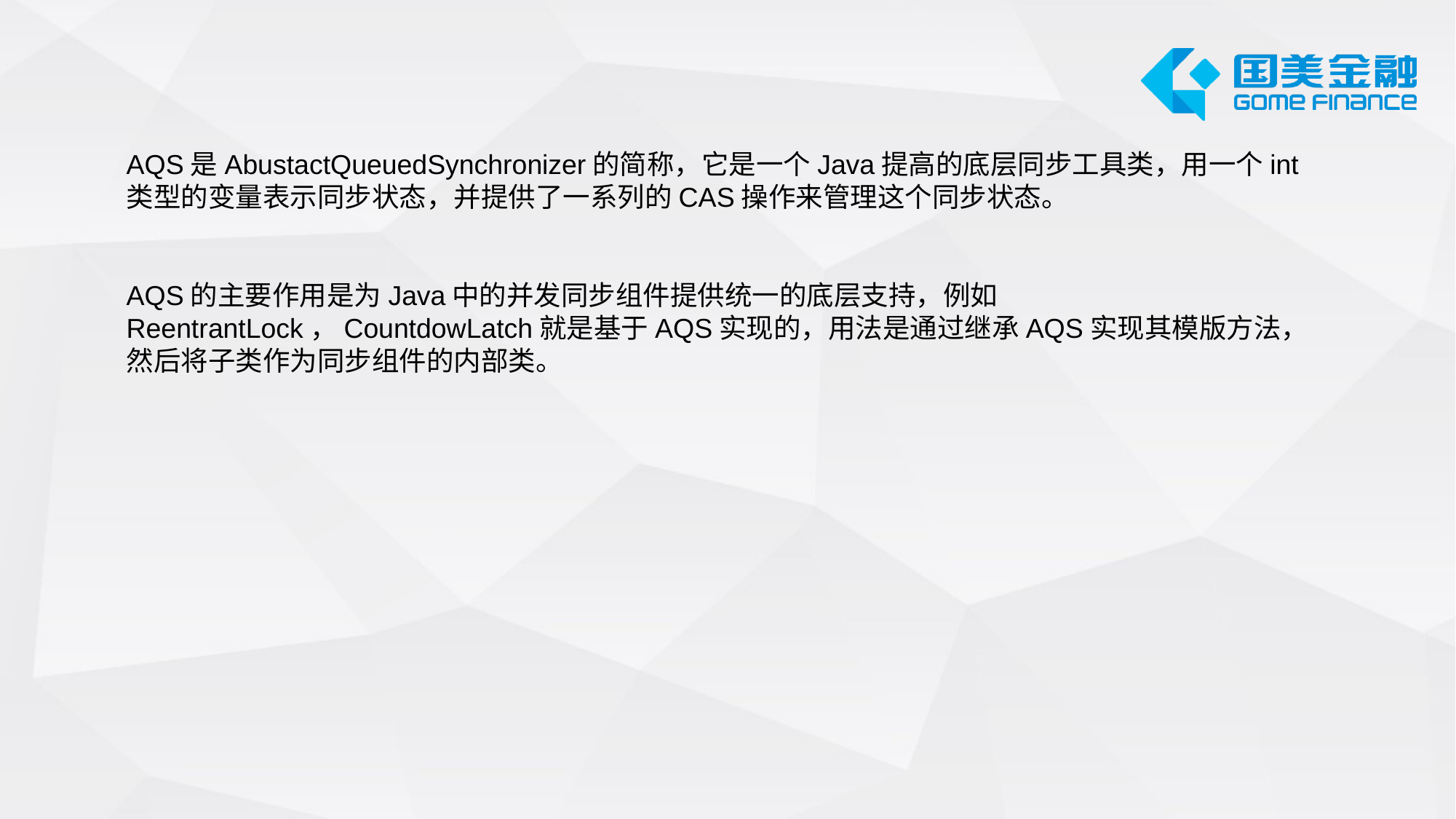

AQS是AbustactQueuedSynchronizer的简称，它是一个Java提高的底层同步工具类，用一个int类型的变量表示同步状态，并提供了一系列的CAS操作来管理这个同步状态。

AQS的主要作用是为Java中的并发同步组件提供统一的底层支持，例如ReentrantLock，CountdowLatch就是基于AQS实现的，用法是通过继承AQS实现其模版方法，然后将子类作为同步组件的内部类。